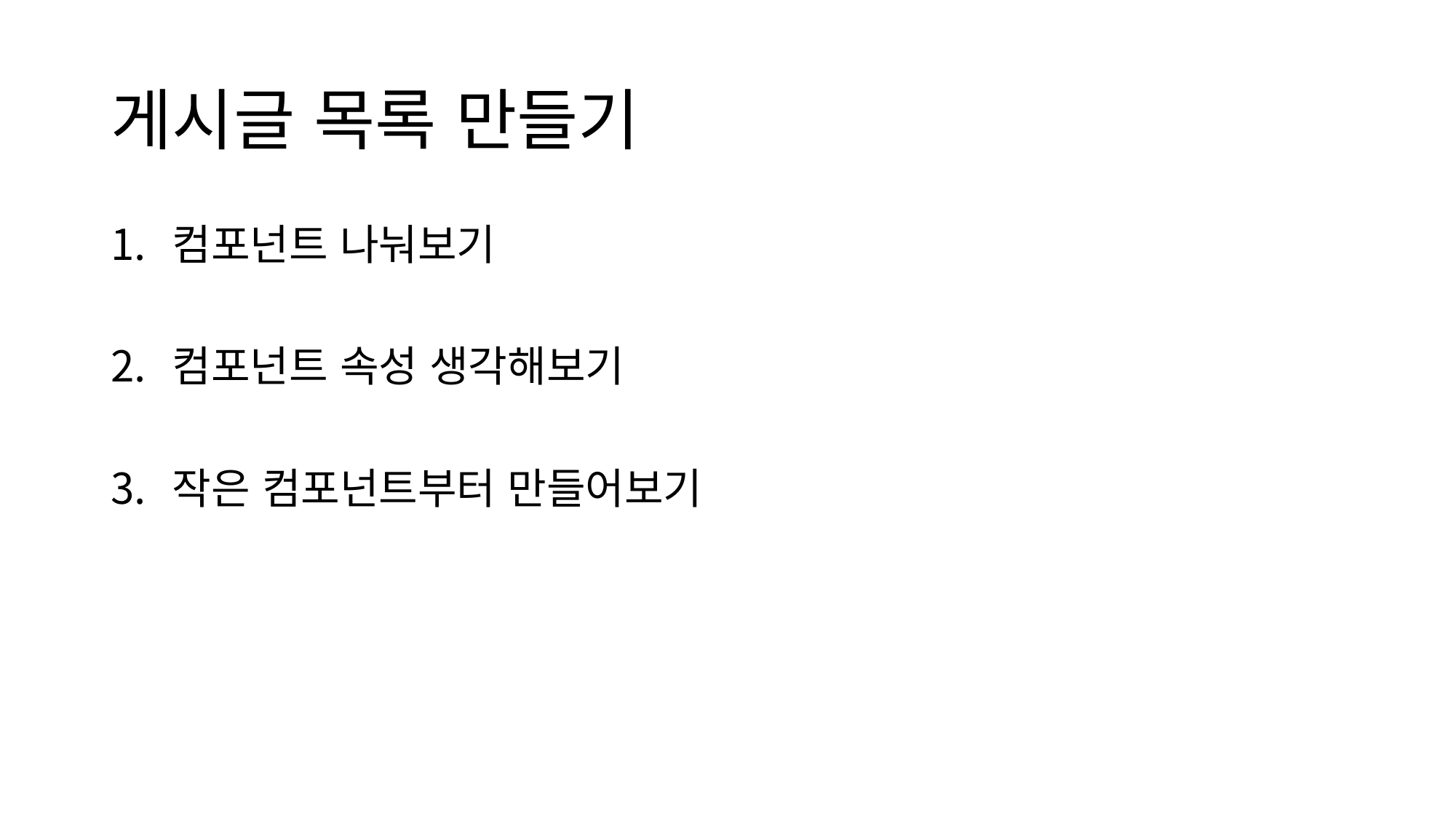

# 게시글 목록 만들기
컴포넌트 나눠보기

컴포넌트 속성 생각해보기

작은 컴포넌트부터 만들어보기